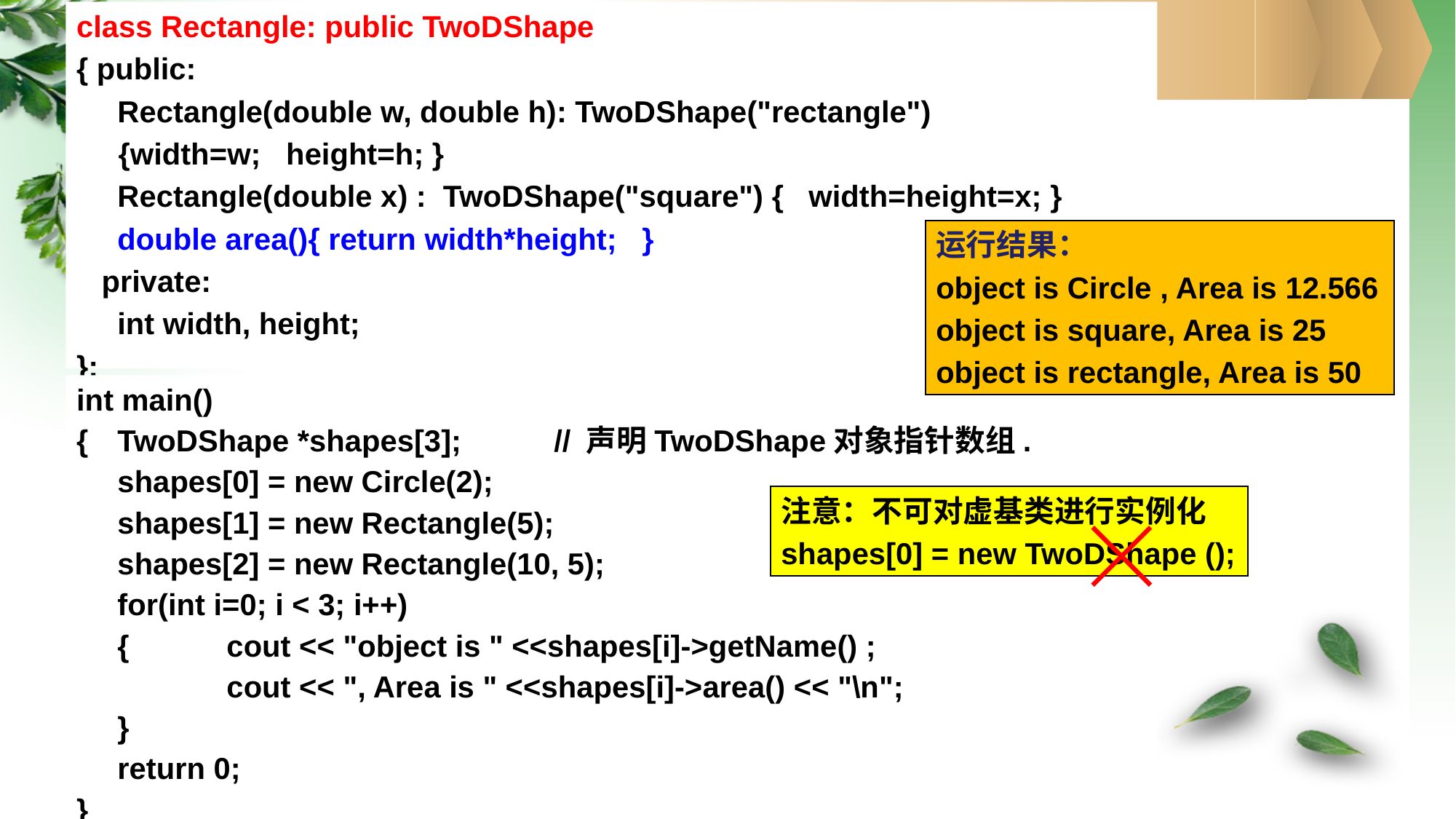

class Rectangle: public TwoDShape
{ public:
  	Rectangle(double w, double h): TwoDShape("rectangle")
     {width=w;   height=h; }
	Rectangle(double x) :  TwoDShape("square") {   width=height=x; }
  	double area(){ return width*height;   }
   private:
	int width, height;
};
运行结果：
object is Circle , Area is 12.566
object is square, Area is 25
object is rectangle, Area is 50
int main()
{ 	TwoDShape *shapes[3];   	// 声明TwoDShape对象指针数组.
  	shapes[0] = new Circle(2);
	shapes[1] = new Rectangle(5);
  	shapes[2] = new Rectangle(10, 5);
  	for(int i=0; i < 3; i++)
	{  	cout << "object is " <<shapes[i]->getName() ;
     	cout << ", Area is " <<shapes[i]->area() << "\n";
  	}
  	return 0;
}
注意：不可对虚基类进行实例化
shapes[0] = new TwoDShape ();